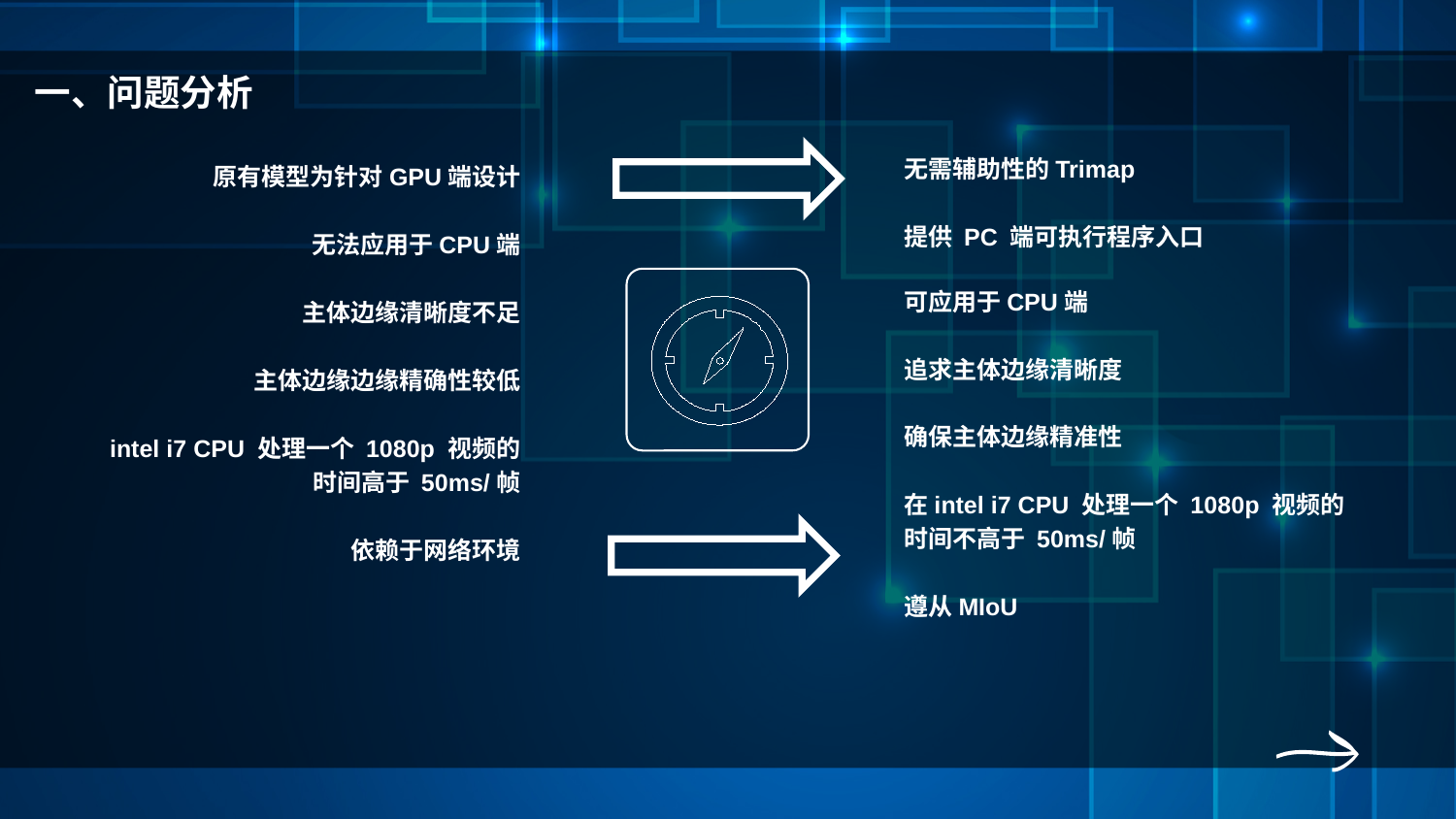

一、问题分析

无需辅助性的Trimap
原有模型为针对GPU端设计

无法应用于CPU端

主体边缘清晰度不足

主体边缘边缘精确性较低

intel i7 CPU 处理一个 1080p 视频的
时间高于 50ms/帧

依赖于网络环境

提供 PC 端可执行程序入口

可应用于CPU端
追求主体边缘清晰度

确保主体边缘精准性

在intel i7 CPU 处理一个 1080p 视频的
时间不高于 50ms/帧

遵从MIoU